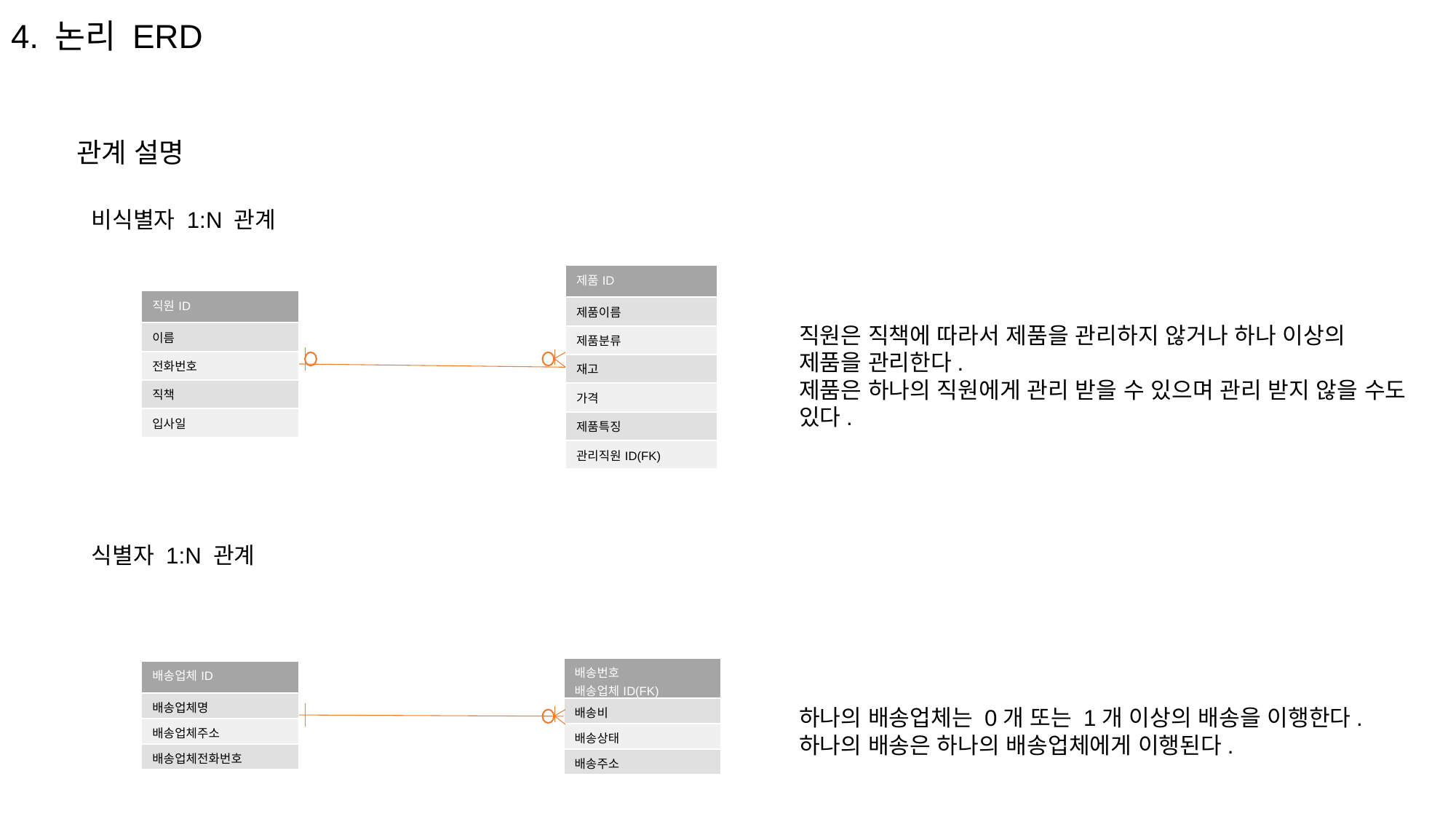

4. 논리 ERD
관계 설명
비식별자 1:N 관계
| 제품ID |
| --- |
| 제품이름 |
| 제품분류 |
| 재고 |
| 가격 |
| 제품특징 |
| 관리직원ID(FK) |
| 직원ID |
| --- |
| 이름 |
| 전화번호 |
| 직책 |
| 입사일 |
직원은 직책에 따라서 제품을 관리하지 않거나 하나 이상의 제품을 관리한다.
제품은 하나의 직원에게 관리 받을 수 있으며 관리 받지 않을 수도 있다.

식별자 1:N 관계
| 배송번호 배송업체ID(FK) |
| --- |
| 배송비 |
| 배송상태 |
| 배송주소 |
| 배송업체ID |
| --- |
| 배송업체명 |
| 배송업체주소 |
| 배송업체전화번호 |
하나의 배송업체는 0개 또는 1개 이상의 배송을 이행한다.
하나의 배송은 하나의 배송업체에게 이행된다.